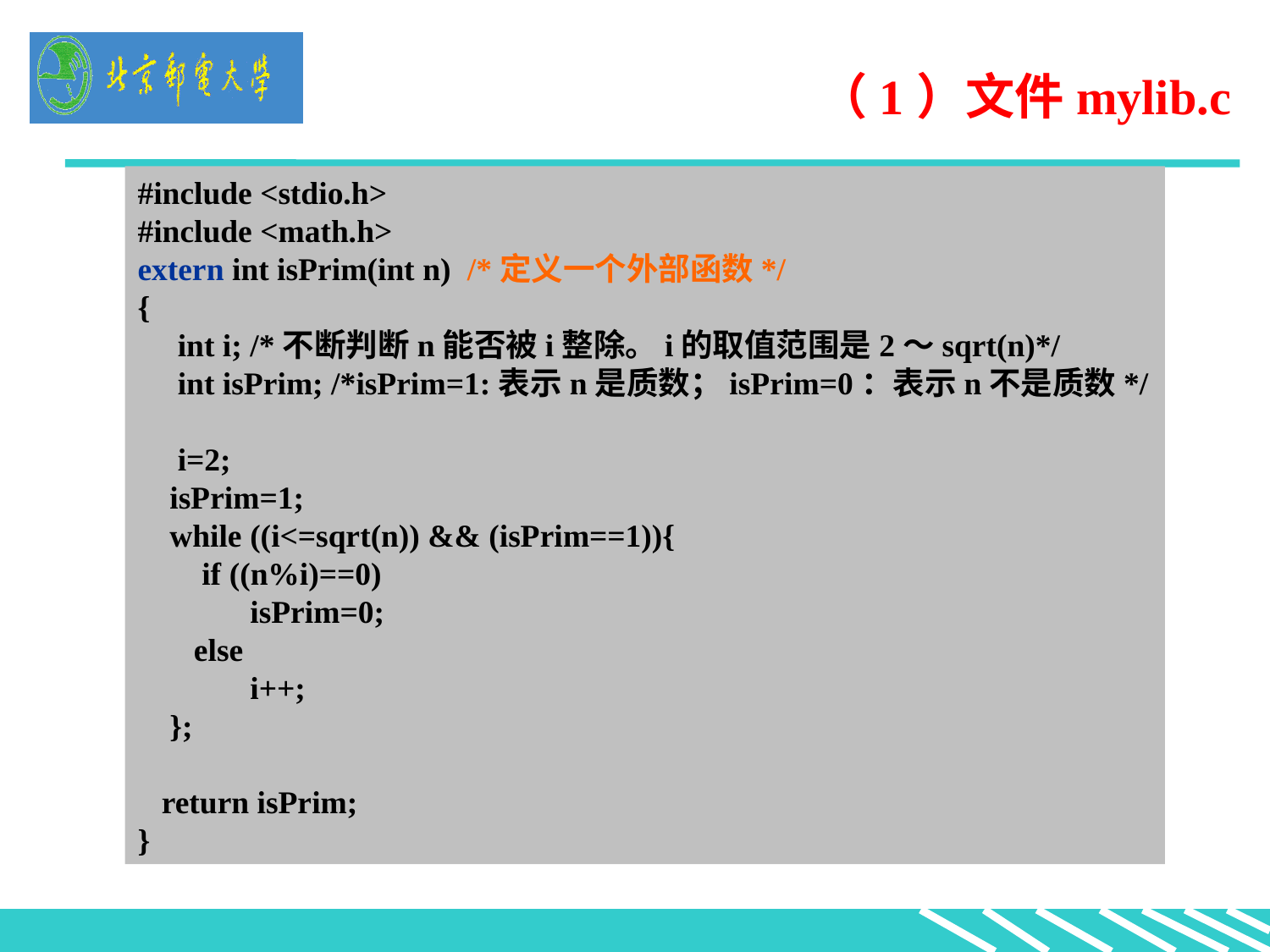

（1）文件mylib.c
#include <stdio.h>
#include <math.h>
extern int isPrim(int n)  /*定义一个外部函数*/
{
     int i; /*不断判断n能否被i整除。i的取值范围是2～sqrt(n)*/
     int isPrim; /*isPrim=1:表示n是质数；isPrim=0：表示n不是质数*/

     i=2;
    isPrim=1;
    while ((i<=sqrt(n)) && (isPrim==1)){
        if ((n%i)==0)
              isPrim=0;
       else
              i++;
    };

   return isPrim;
}